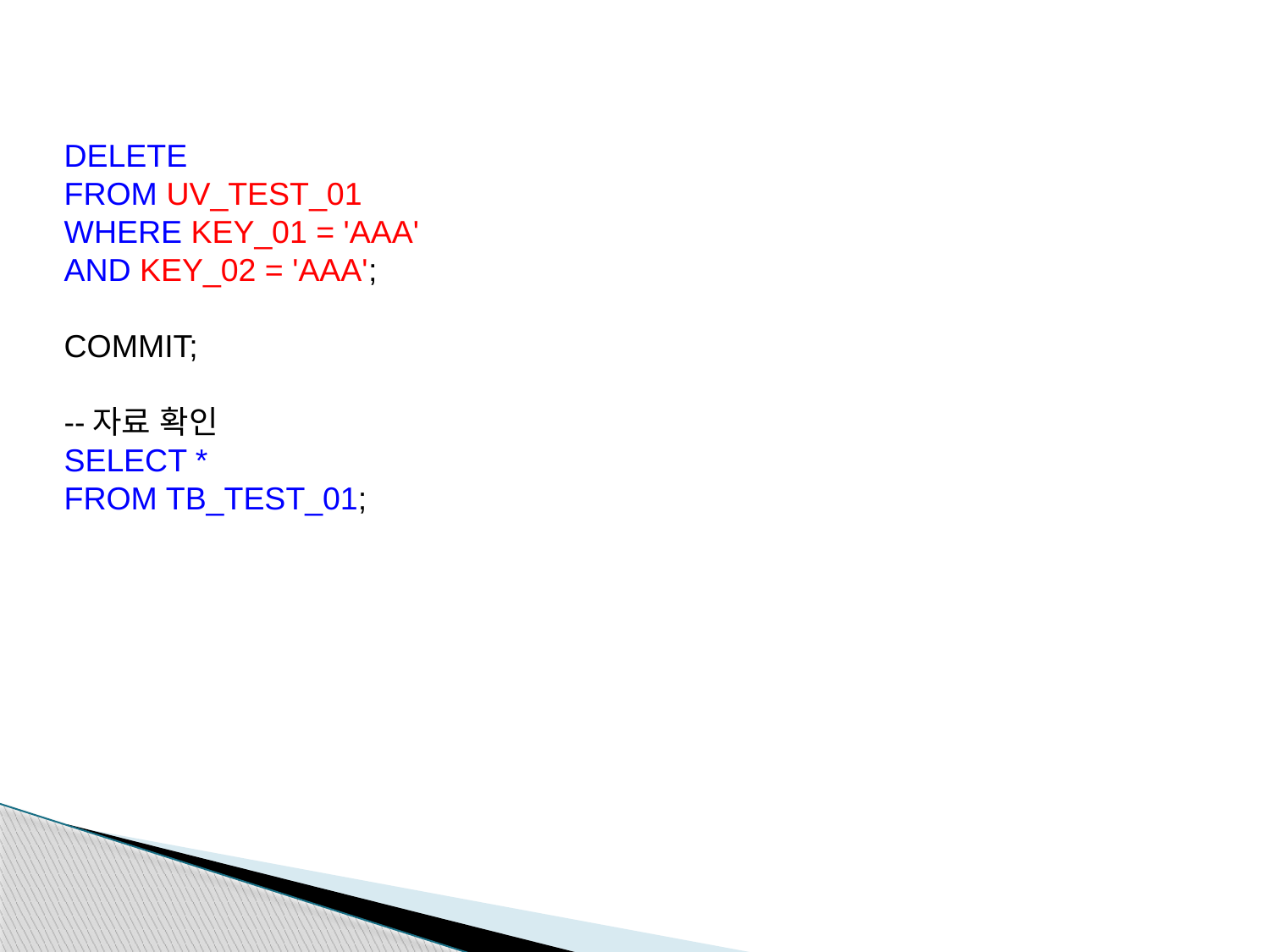

DELETE
FROM UV_TEST_01
WHERE KEY_01 = 'AAA'
AND KEY_02 = 'AAA';

COMMIT;

--자료 확인
SELECT *
FROM TB_TEST_01;